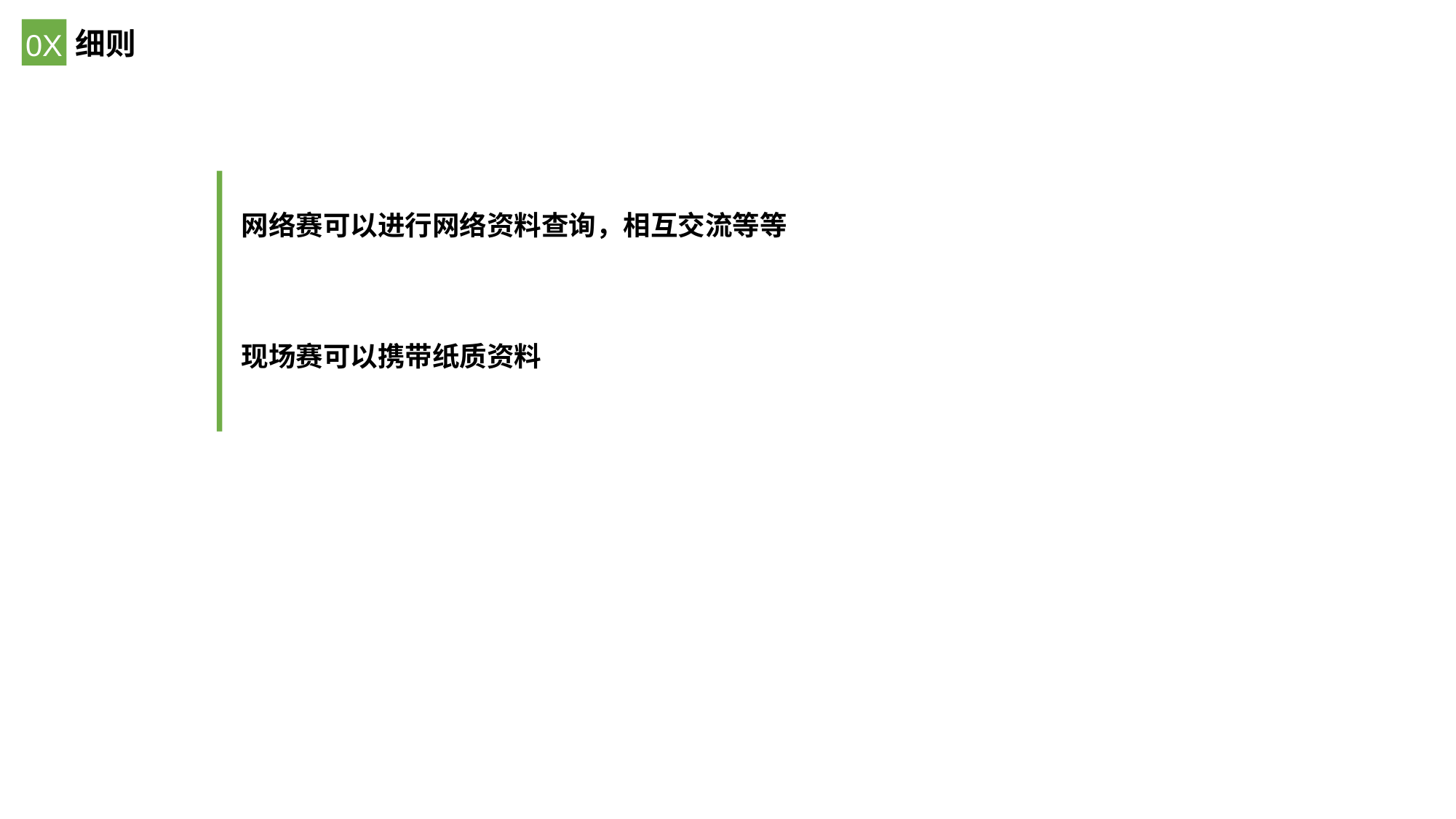

0X

细则
0X

网络赛可以进行网络资料查询，相互交流等等

现场赛可以携带纸质资料